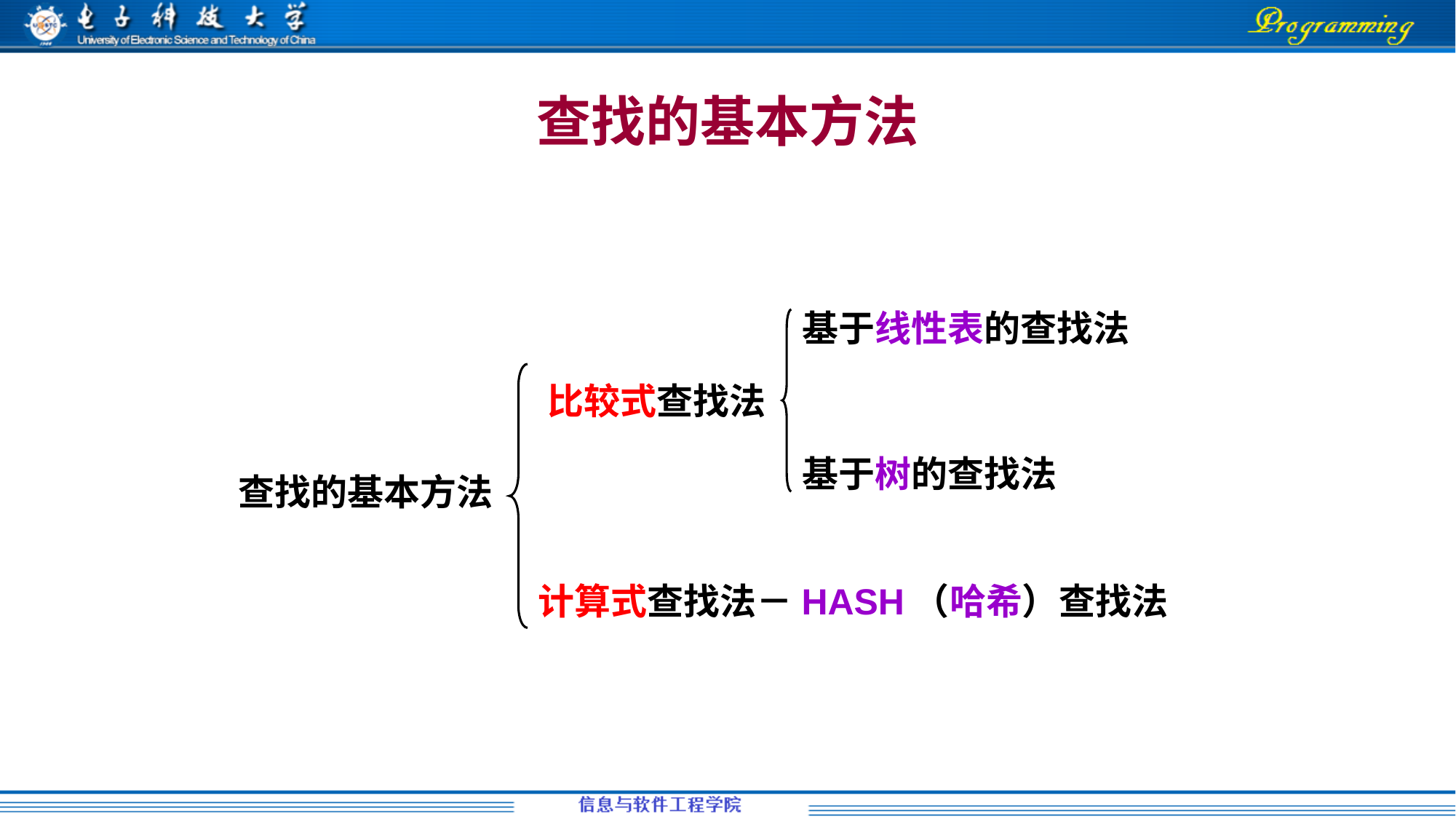

查找的基本方法
基于线性表的查找法

比较式查找法
基于树的查找法
查找的基本方法
计算式查找法－HASH（哈希）查找法